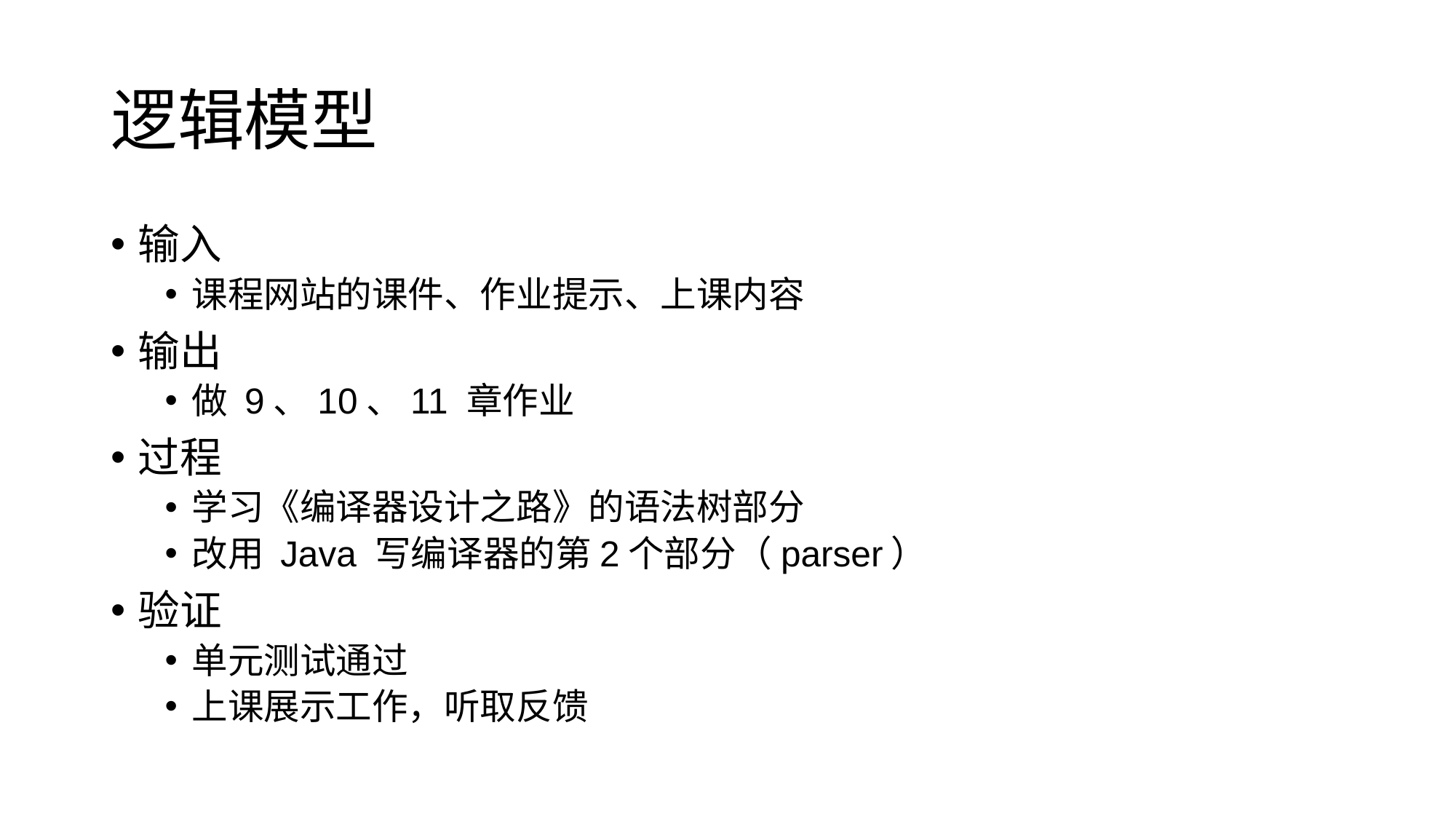

# 逻辑模型
输入
课程网站的课件、作业提示、上课内容
输出
做 9、10、11 章作业
过程
学习《编译器设计之路》的语法树部分
改用 Java 写编译器的第2个部分（parser）
验证
单元测试通过
上课展示工作，听取反馈